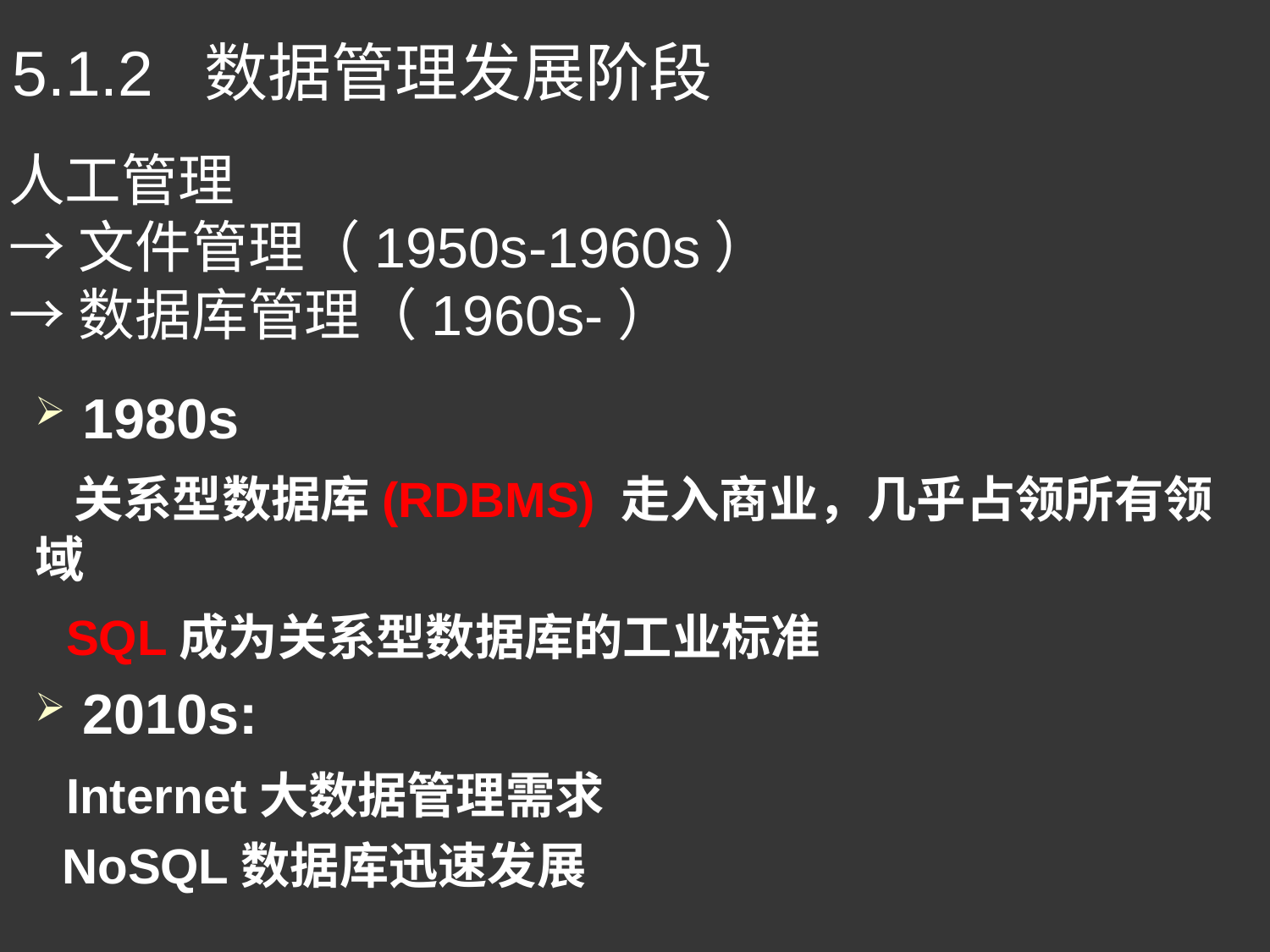

5.1.2  数据管理发展阶段
人工管理
→文件管理（1950s-1960s）
→数据库管理（1960s-）
1980s
  关系型数据库(RDBMS) 走入商业，几乎占领所有领域
  SQL成为关系型数据库的工业标准
2010s:
  Internet大数据管理需求
  NoSQL数据库迅速发展